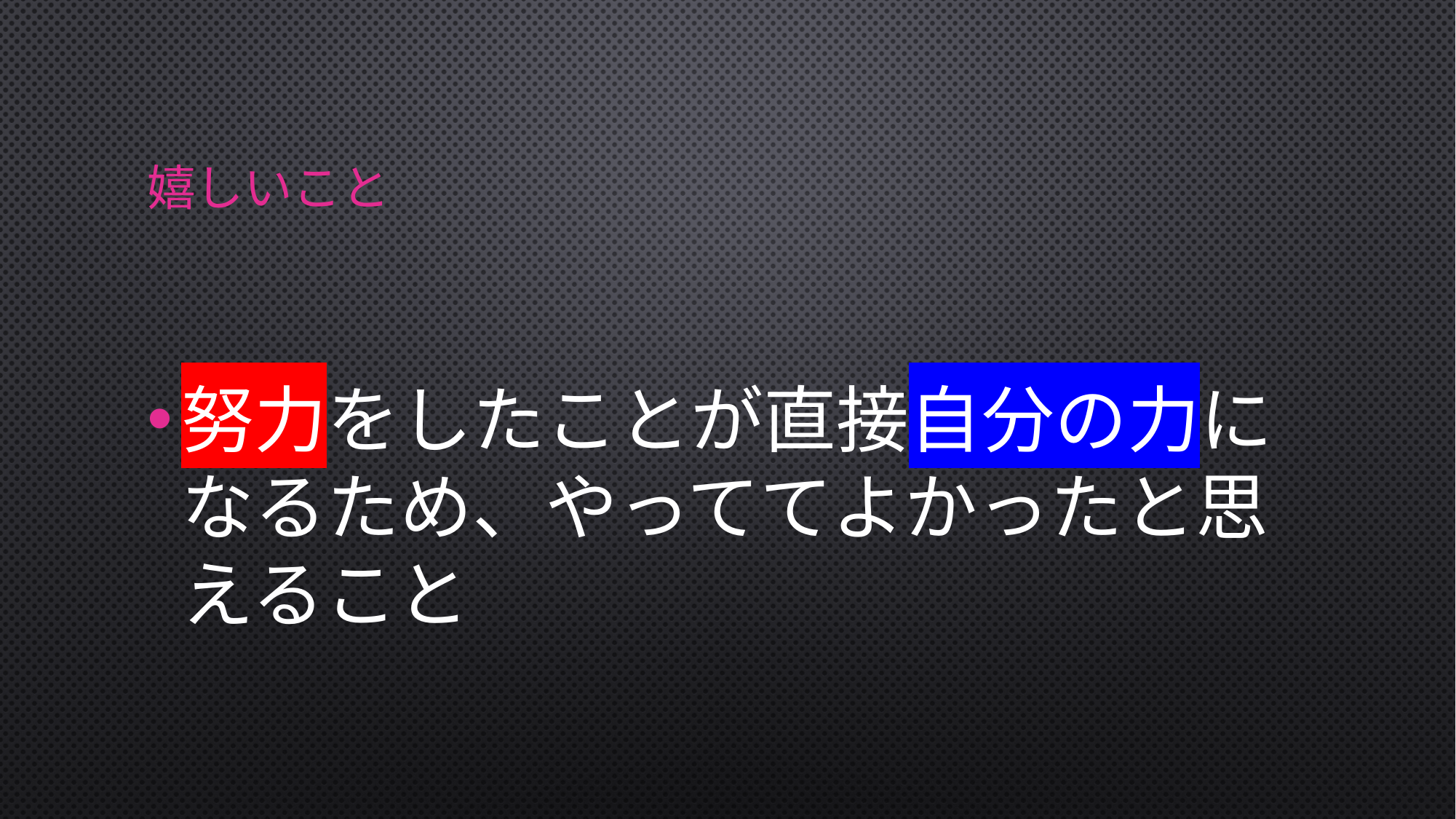

# 嬉しいこと
努力をしたことが直接自分の力になるため、やっててよかったと思えること